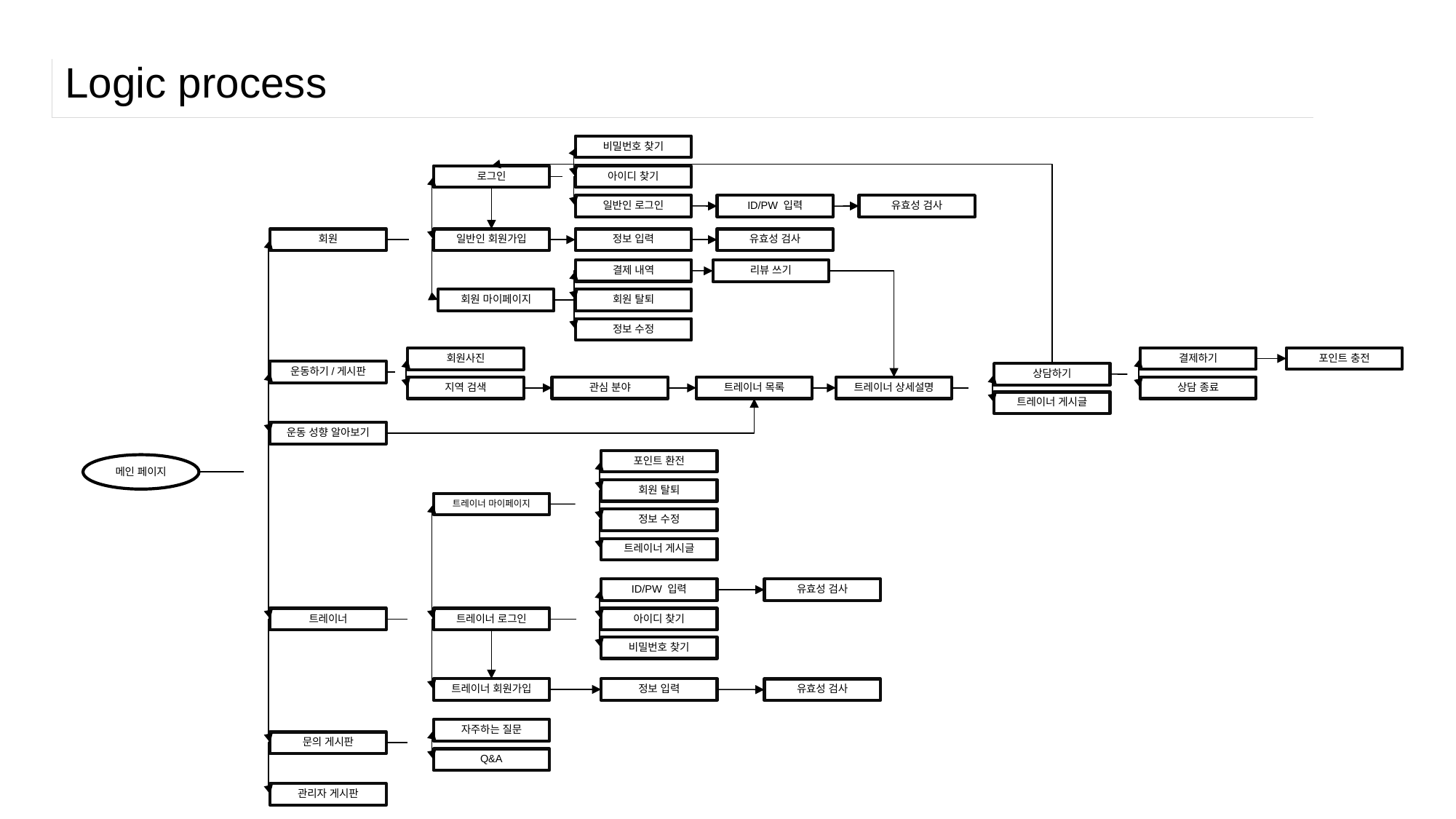

# Logic process
비밀번호 찾기
로그인
아이디 찾기
일반인 로그인
유효성 검사
ID/PW 입력
회원
일반인 회원가입
정보 입력
유효성 검사
결제 내역
리뷰 쓰기
회원 마이페이지
회원 탈퇴
정보 수정
포인트 충전
결제하기
회원사진
운동하기/게시판
상담하기
트레이너 목록
트레이너 상세설명
상담 종료
지역 검색
관심 분야
트레이너 게시글
운동 성향 알아보기
포인트 환전
메인 페이지
회원 탈퇴
트레이너 마이페이지
정보 수정
트레이너 게시글
ID/PW 입력
유효성 검사
트레이너
트레이너 로그인
아이디 찾기
비밀번호 찾기
트레이너 회원가입
정보 입력
유효성 검사
자주하는 질문
문의 게시판
Q&A
관리자 게시판